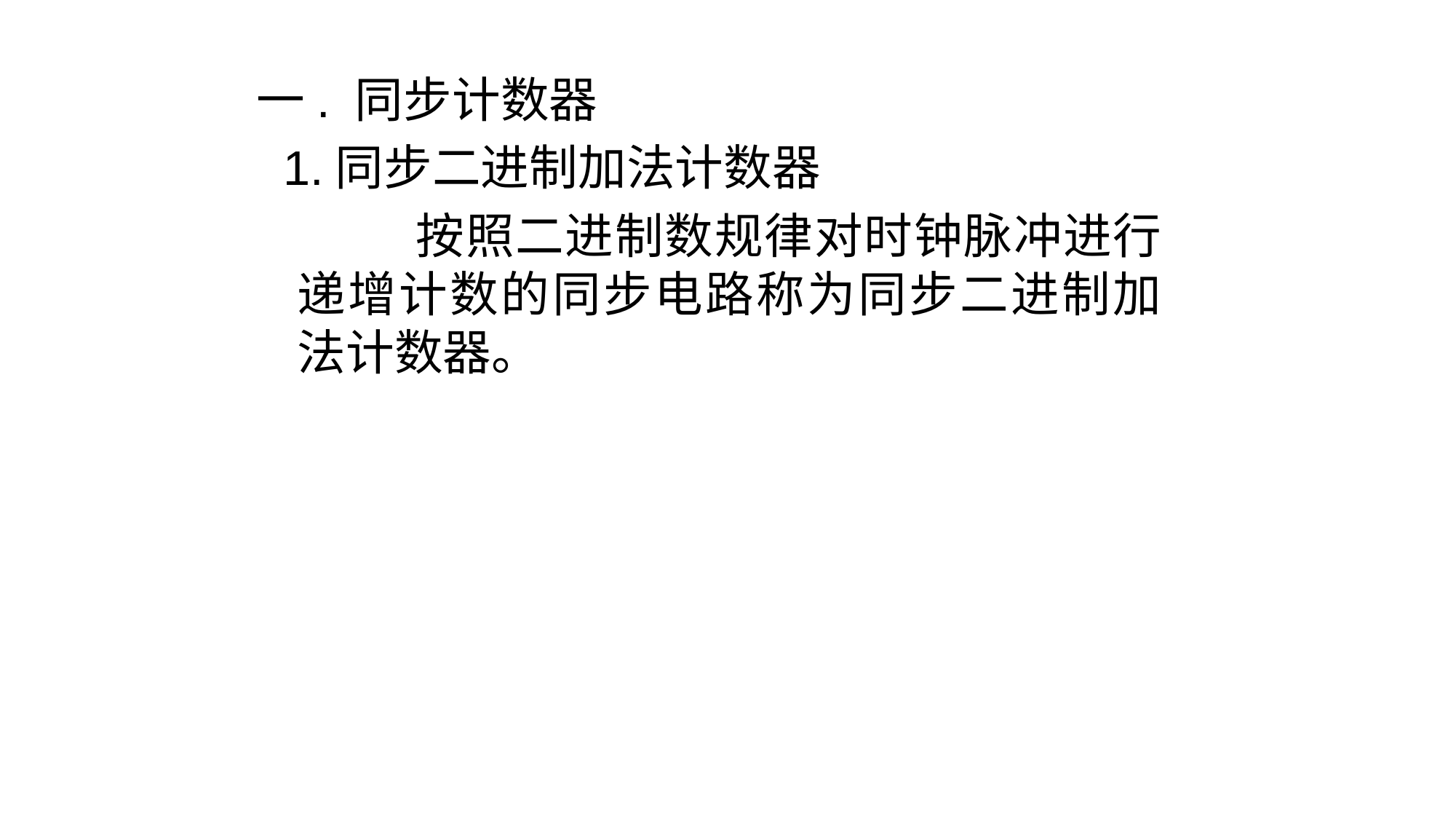

一. 同步计数器
  1.同步二进制加法计数器
            按照二进制数规律对时钟脉冲进行递增计数的同步电路称为同步二进制加法计数器。